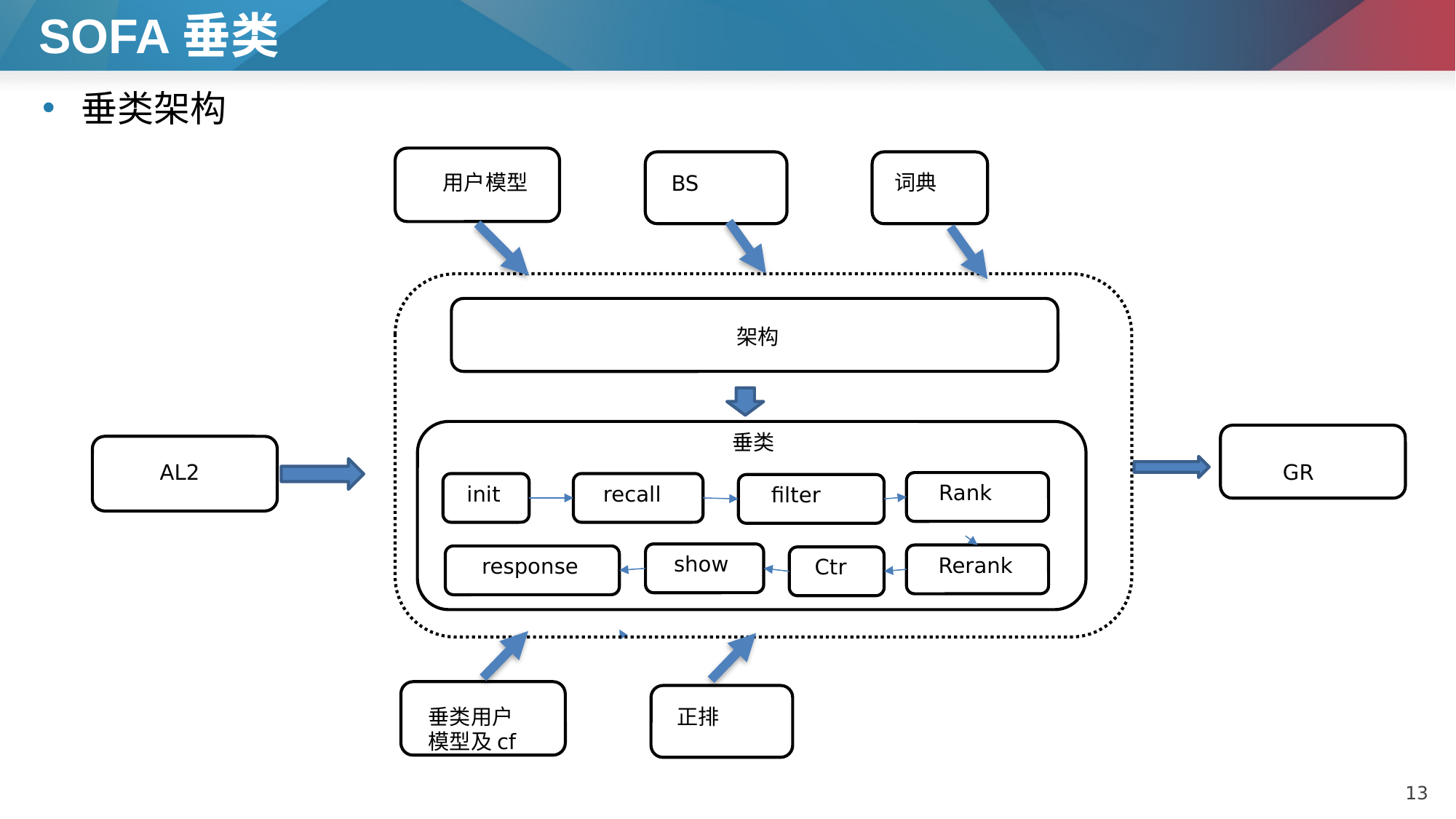

# SOFA垂类
垂类架构

用户模型
词典
BS

架构

垂类

GR

AL2

Rank

init

recall

filter

show

Rerank

response

Ctr

垂类用户模型及cf
正排